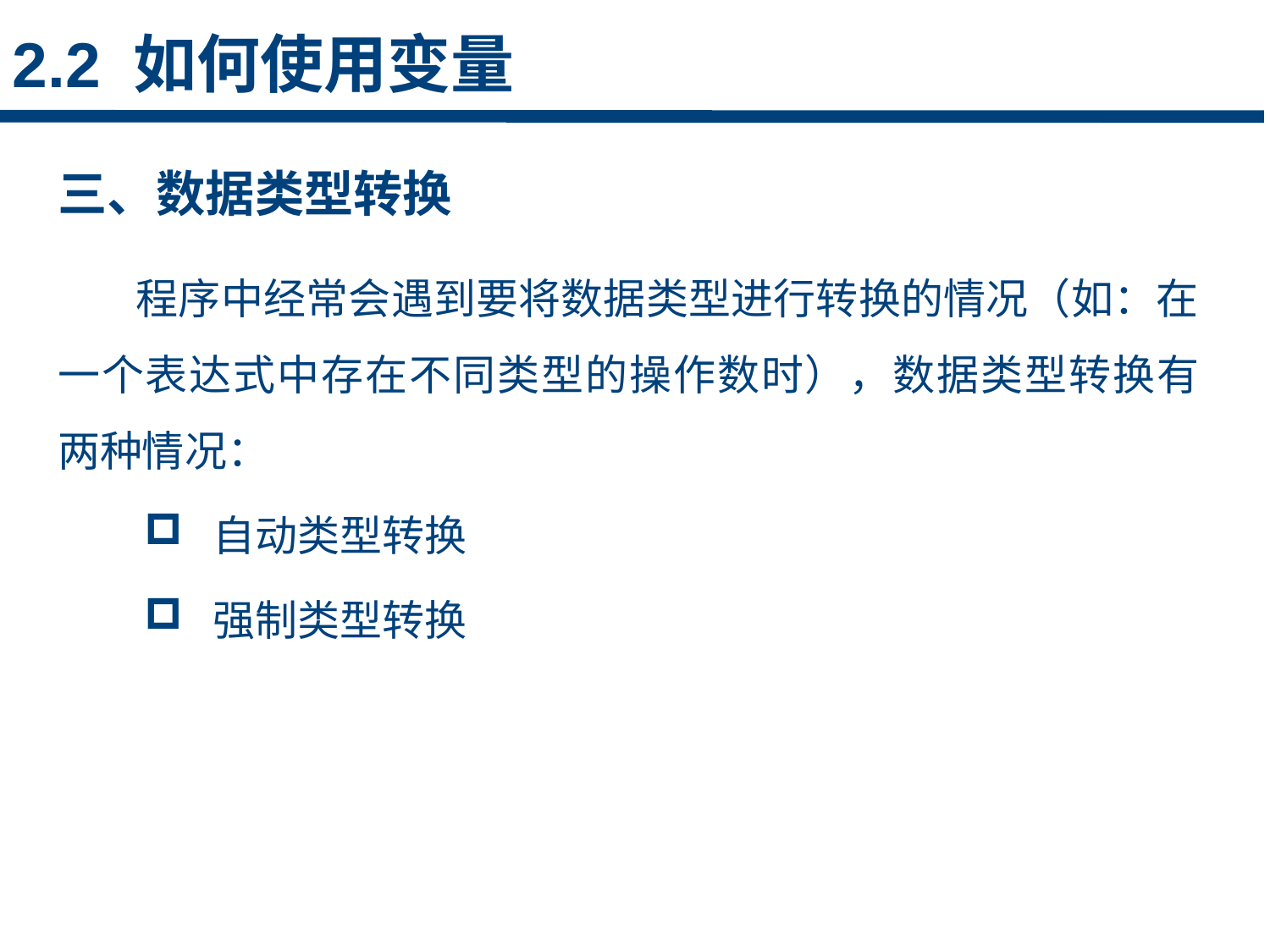

2.2 如何使用变量
三、数据类型转换

       程序中经常会遇到要将数据类型进行转换的情况（如：在一个表达式中存在不同类型的操作数时），数据类型转换有两种情况：
  自动类型转换
  强制类型转换
点击添加文本
点击添加文本
点击添加文本
点击添加文本